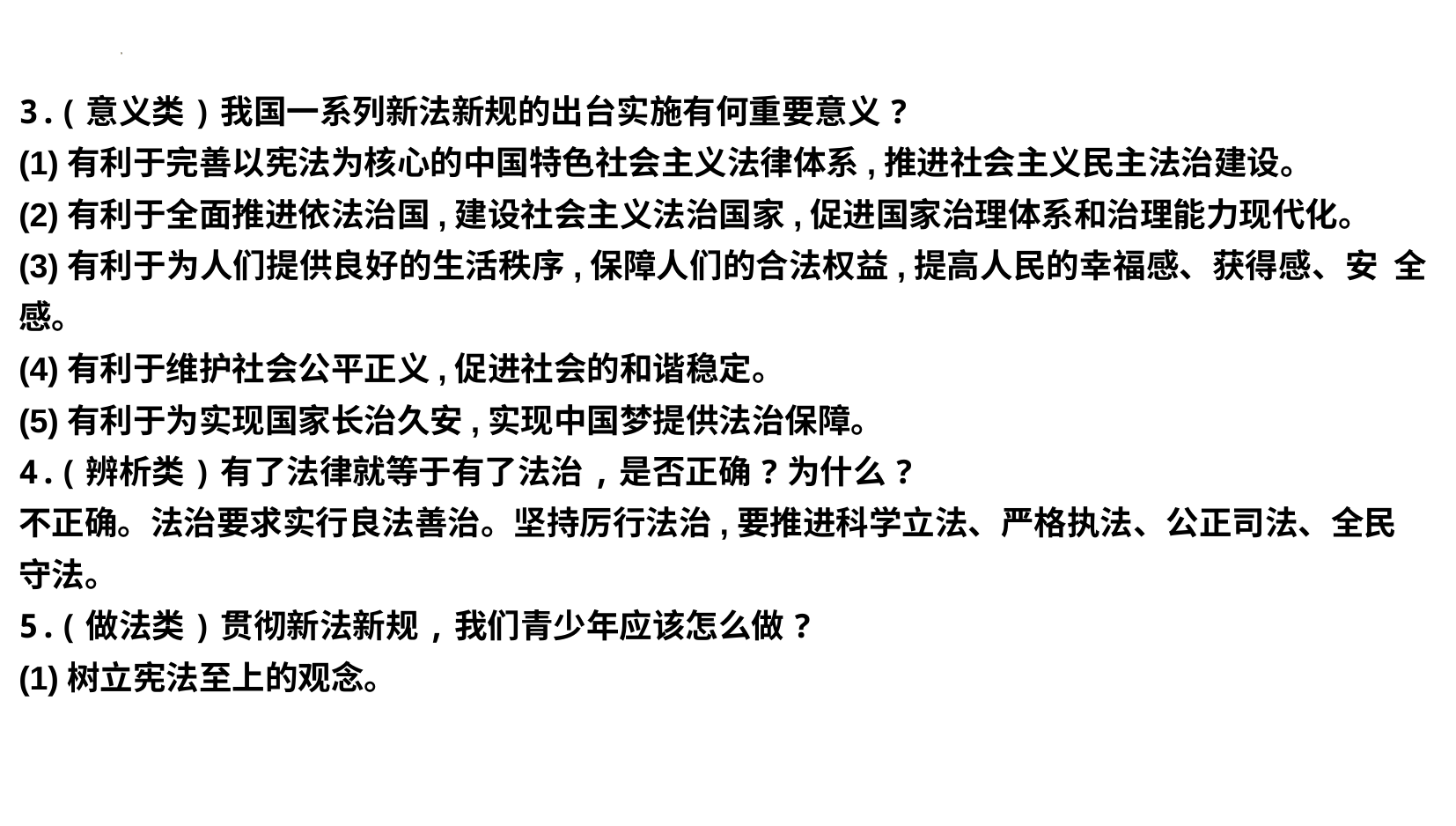

3.(意义类)我国一系列新法新规的出台实施有何重要意义?
(1)有利于完善以宪法为核心的中国特色社会主义法律体系,推进社会主义民主法治建设。
(2)有利于全面推进依法治国,建设社会主义法治国家,促进国家治理体系和治理能力现代化。
(3)有利于为人们提供良好的生活秩序,保障人们的合法权益,提高人民的幸福感、获得感、安  全感。
(4)有利于维护社会公平正义,促进社会的和谐稳定。
(5)有利于为实现国家长治久安,实现中国梦提供法治保障。
4.(辨析类)有了法律就等于有了法治,是否正确?为什么?
不正确。法治要求实行良法善治。坚持厉行法治,要推进科学立法、严格执法、公正司法、全民守法。
5.(做法类)贯彻新法新规,我们青少年应该怎么做?
(1)树立宪法至上的观念。